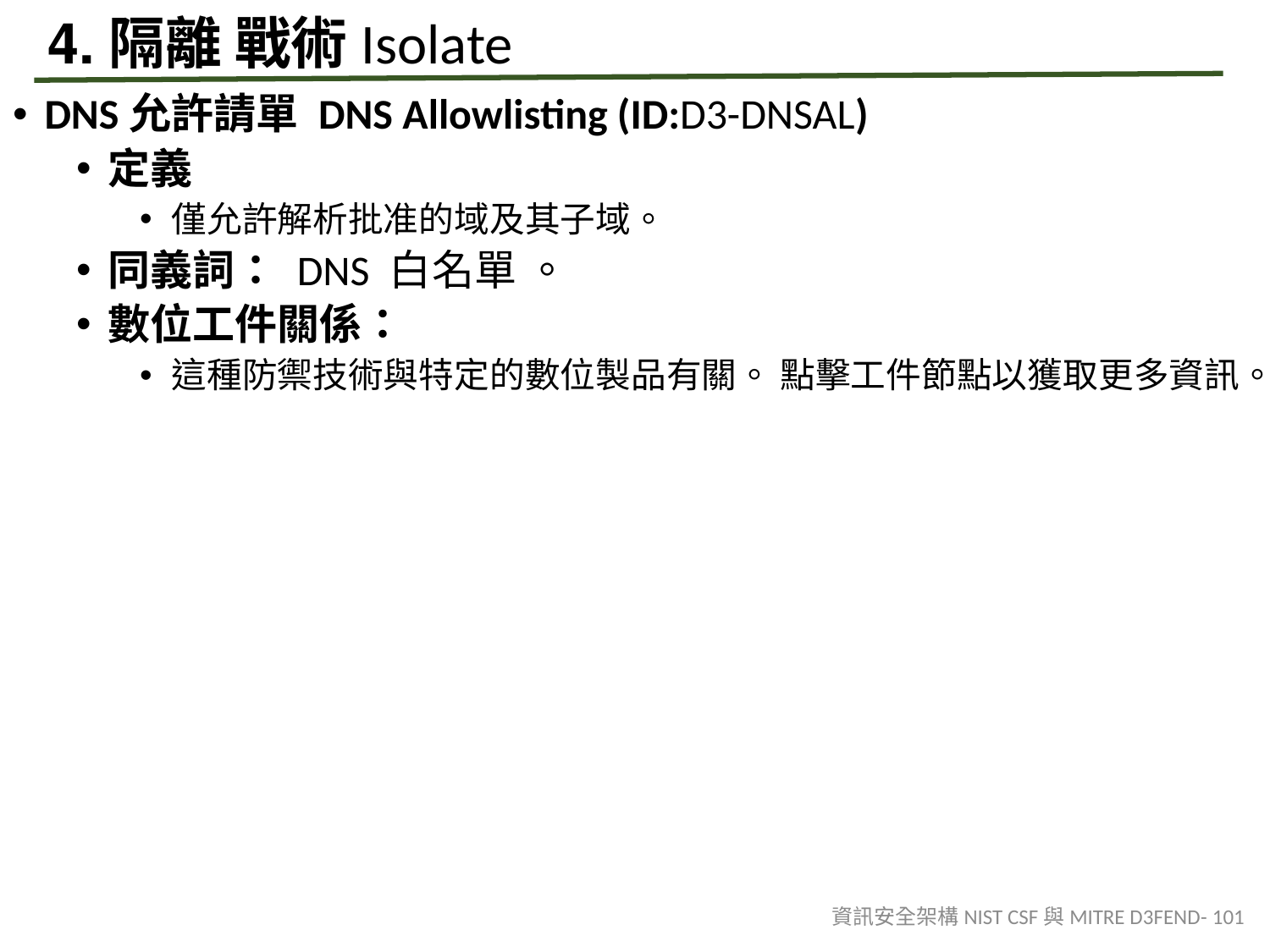

# 4.隔離 戰術Isolate
DNS允許請單 DNS Allowlisting (ID:D3-DNSAL)
定義
僅允許解析批准的域及其子域。
同義詞： DNS 白名單 。
數位工件關係：
這種防禦技術與特定的數位製品有關。 點擊工件節點以獲取更多資訊。

資訊安全架構NIST CSF與MITRE D3FEND- 101